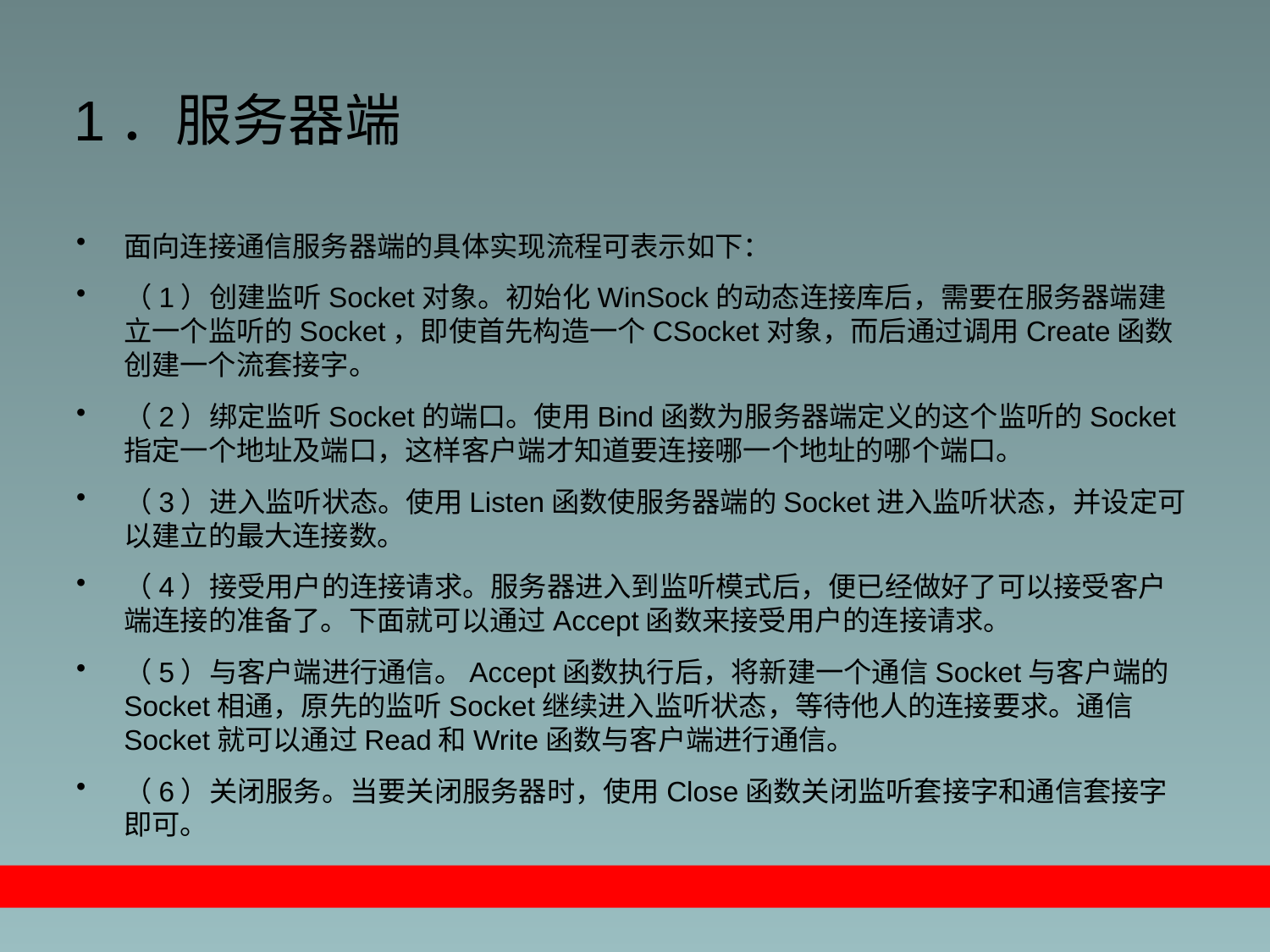

# 1．服务器端
面向连接通信服务器端的具体实现流程可表示如下：
（1）创建监听Socket对象。初始化WinSock的动态连接库后，需要在服务器端建立一个监听的Socket，即使首先构造一个CSocket对象，而后通过调用Create函数创建一个流套接字。
（2）绑定监听Socket的端口。使用Bind函数为服务器端定义的这个监听的Socket指定一个地址及端口，这样客户端才知道要连接哪一个地址的哪个端口。
（3）进入监听状态。使用Listen函数使服务器端的Socket进入监听状态，并设定可以建立的最大连接数。
（4）接受用户的连接请求。服务器进入到监听模式后，便已经做好了可以接受客户端连接的准备了。下面就可以通过Accept函数来接受用户的连接请求。
（5）与客户端进行通信。Accept函数执行后，将新建一个通信Socket与客户端的Socket相通，原先的监听Socket继续进入监听状态，等待他人的连接要求。通信Socket就可以通过Read和Write函数与客户端进行通信。
（6）关闭服务。当要关闭服务器时，使用Close函数关闭监听套接字和通信套接字即可。